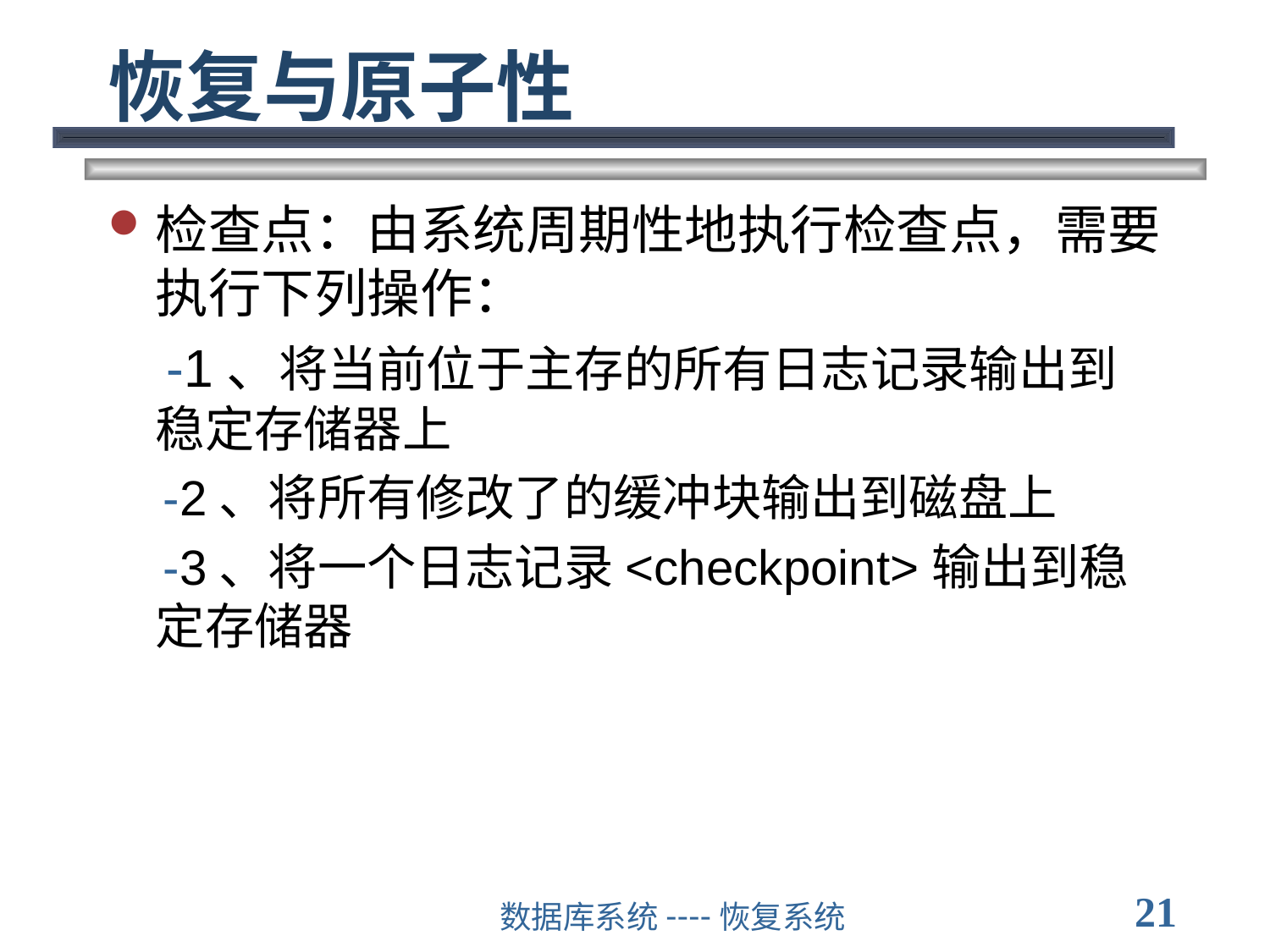

# 恢复与原子性
检查点：由系统周期性地执行检查点，需要执行下列操作：
    -1、将当前位于主存的所有日志记录输出到稳定存储器上
    -2、将所有修改了的缓冲块输出到磁盘上
    -3、将一个日志记录<checkpoint>输出到稳定存储器

21
数据库系统----恢复系统